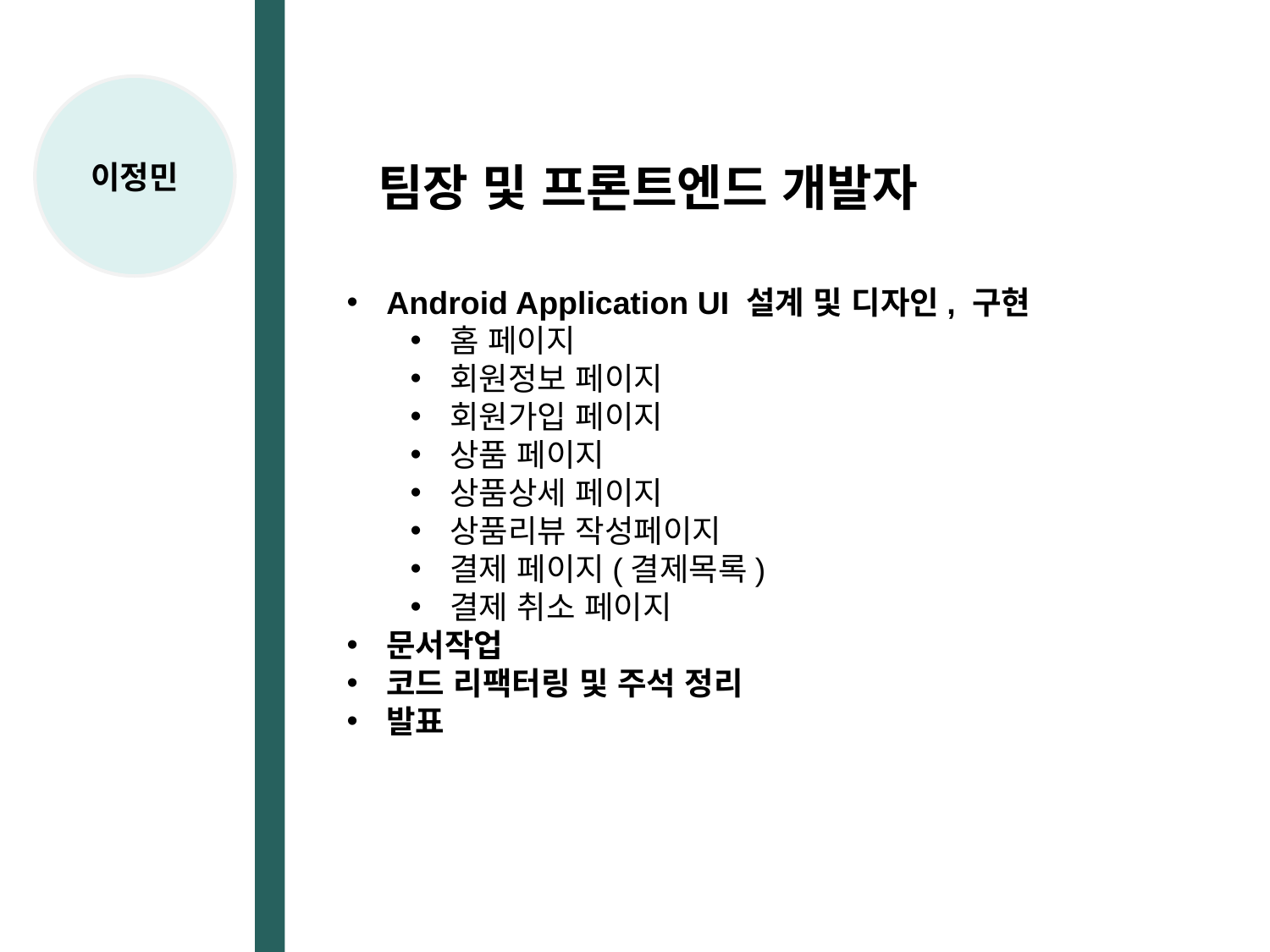

이정민
팀장 및 프론트엔드 개발자
Android Application UI 설계 및 디자인, 구현
홈 페이지
회원정보 페이지
회원가입 페이지
상품 페이지
상품상세 페이지
상품리뷰 작성페이지
결제 페이지(결제목록)
결제 취소 페이지
문서작업
코드 리팩터링 및 주석 정리
발표